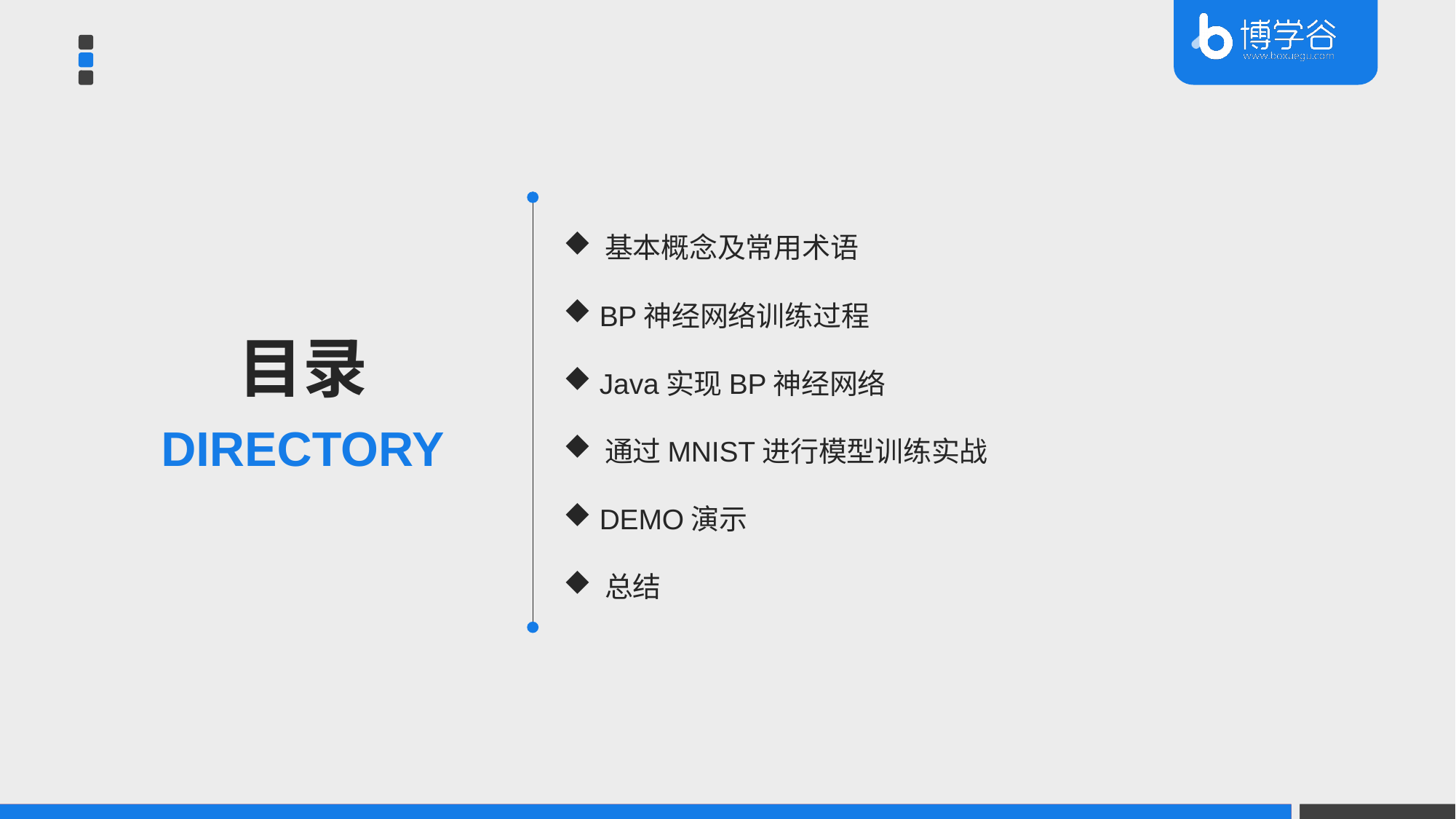

基本概念及常用术语
 BP神经网络训练过程
 Java实现BP神经网络
 通过MNIST进行模型训练实战
 DEMO演示
 总结

目录
DIRECTORY